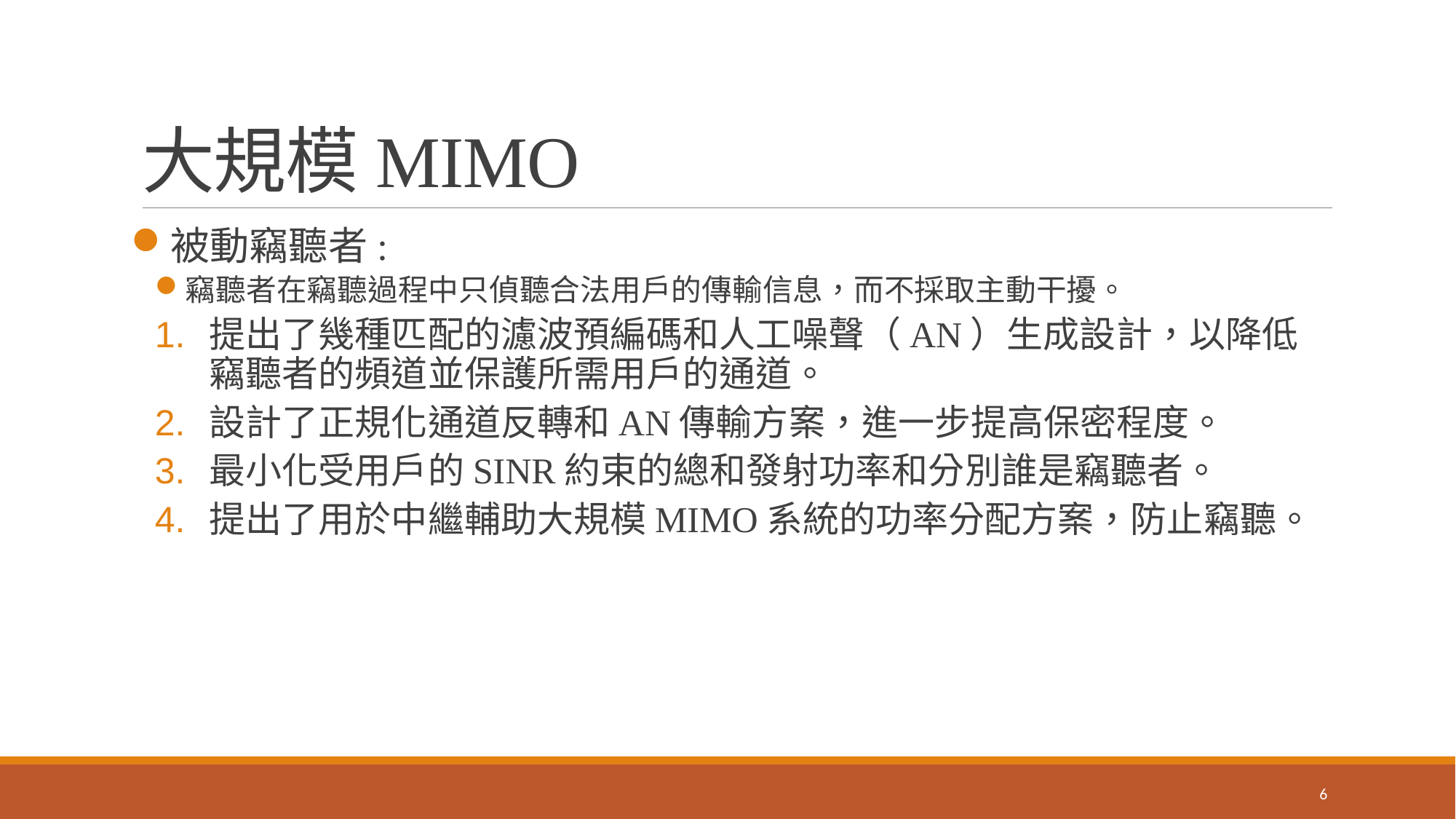

# 大規模MIMO
被動竊聽者:
竊聽者在竊聽過程中只偵聽合法用戶的傳輸信息，而不採取主動干擾。
提出了幾種匹配的濾波預編碼和人工噪聲（AN）生成設計，以降低竊聽者的頻道並保護所需用戶的通道。
設計了正規化通道反轉和AN傳輸方案，進一步提高保密程度。
最小化受用戶的SINR約束的總和發射功率和分別誰是竊聽者。
提出了用於中繼輔助大規模MIMO系統的功率分配方案，防止竊聽。

6